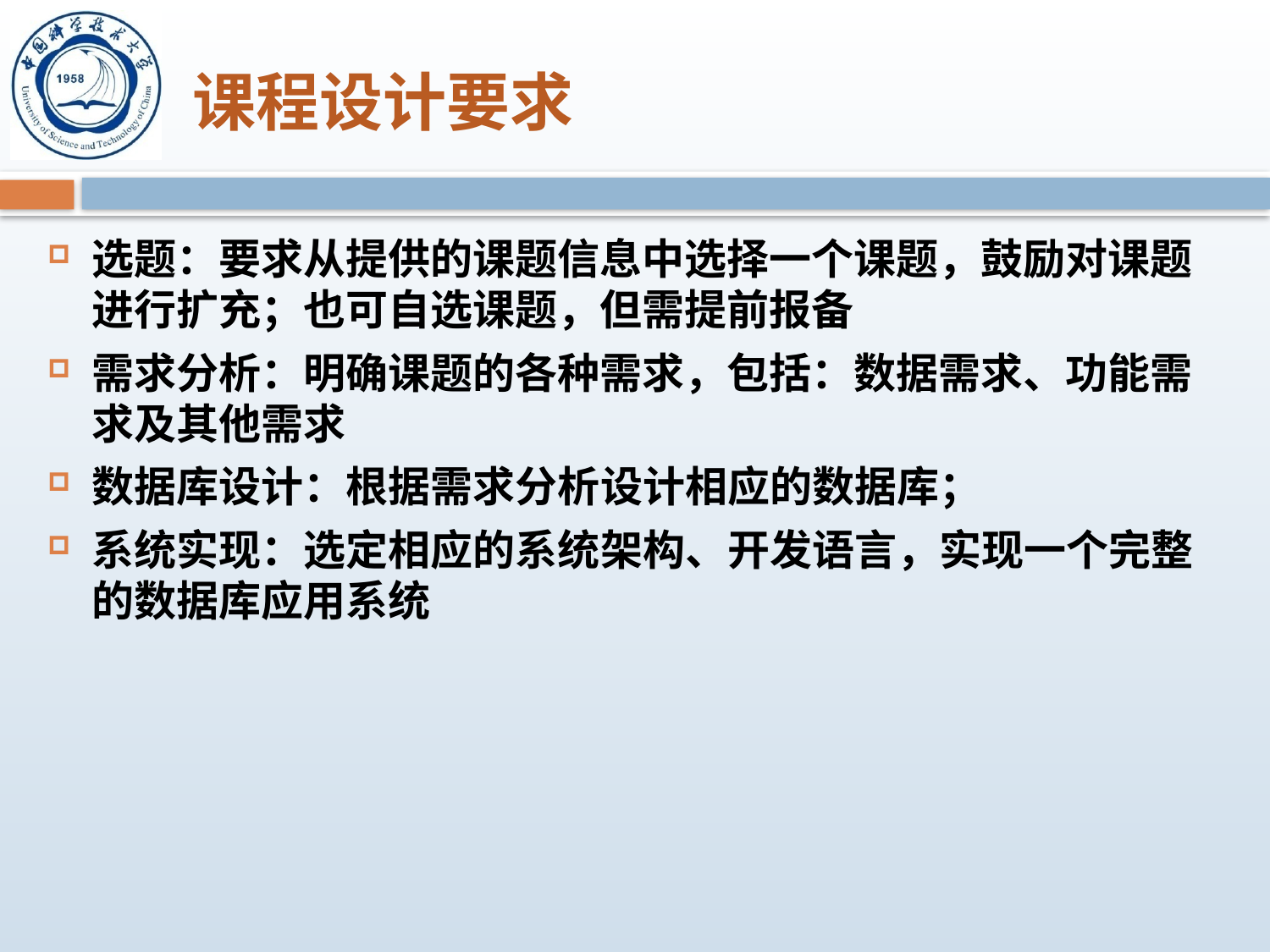

# 课程设计要求
选题：要求从提供的课题信息中选择一个课题，鼓励对课题进行扩充；也可自选课题，但需提前报备
需求分析：明确课题的各种需求，包括：数据需求、功能需求及其他需求
数据库设计：根据需求分析设计相应的数据库；
系统实现：选定相应的系统架构、开发语言，实现一个完整的数据库应用系统